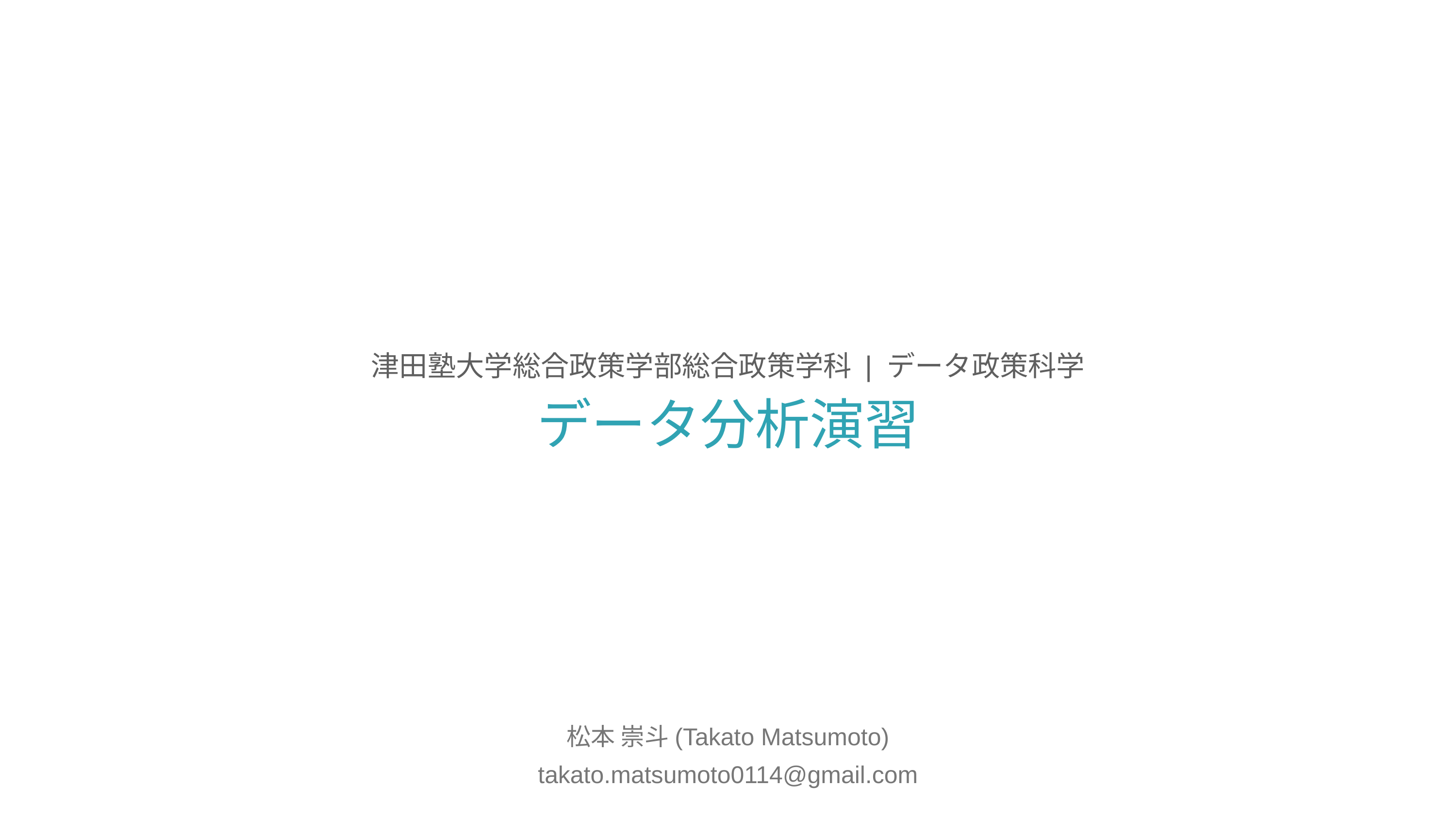

津田塾大学総合政策学部総合政策学科 | データ政策科学
# データ分析演習
松本 崇斗(Takato Matsumoto)
takato.matsumoto0114@gmail.com